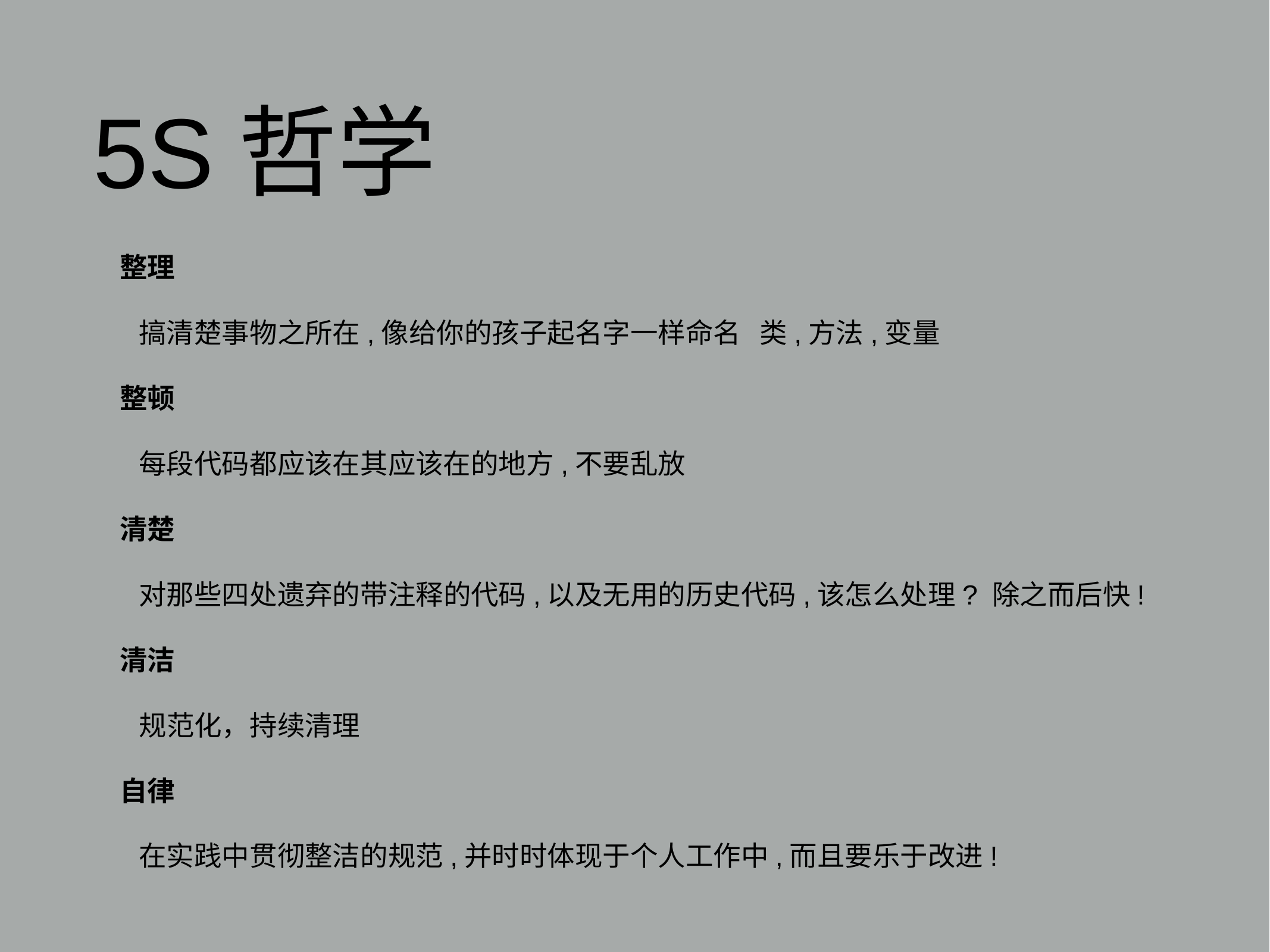

# 5S哲学
整理
  搞清楚事物之所在,像给你的孩子起名字一样命名   类,方法,变量
整顿
  每段代码都应该在其应该在的地方,不要乱放
清楚
  对那些四处遗弃的带注释的代码,以及无用的历史代码,该怎么处理? 除之而后快!
清洁
  规范化，持续清理
自律
  在实践中贯彻整洁的规范,并时时体现于个人工作中,而且要乐于改进!